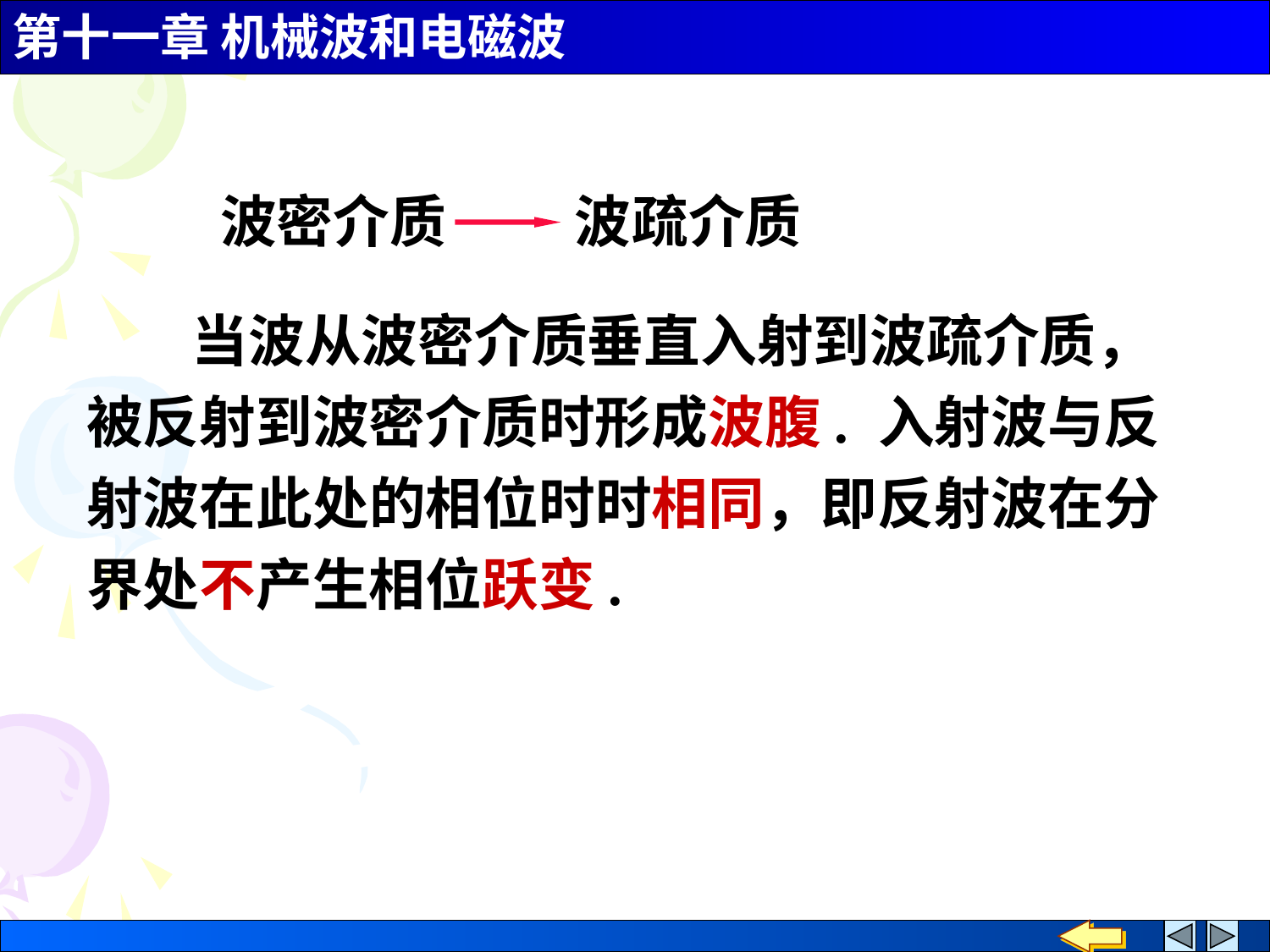

波密介质          波疏介质

          当波从波密介质垂直入射到波疏介质， 被反射到波密介质时形成波腹. 入射波与反射波在此处的相位时时相同，即反射波在分界处不产生相位跃变.